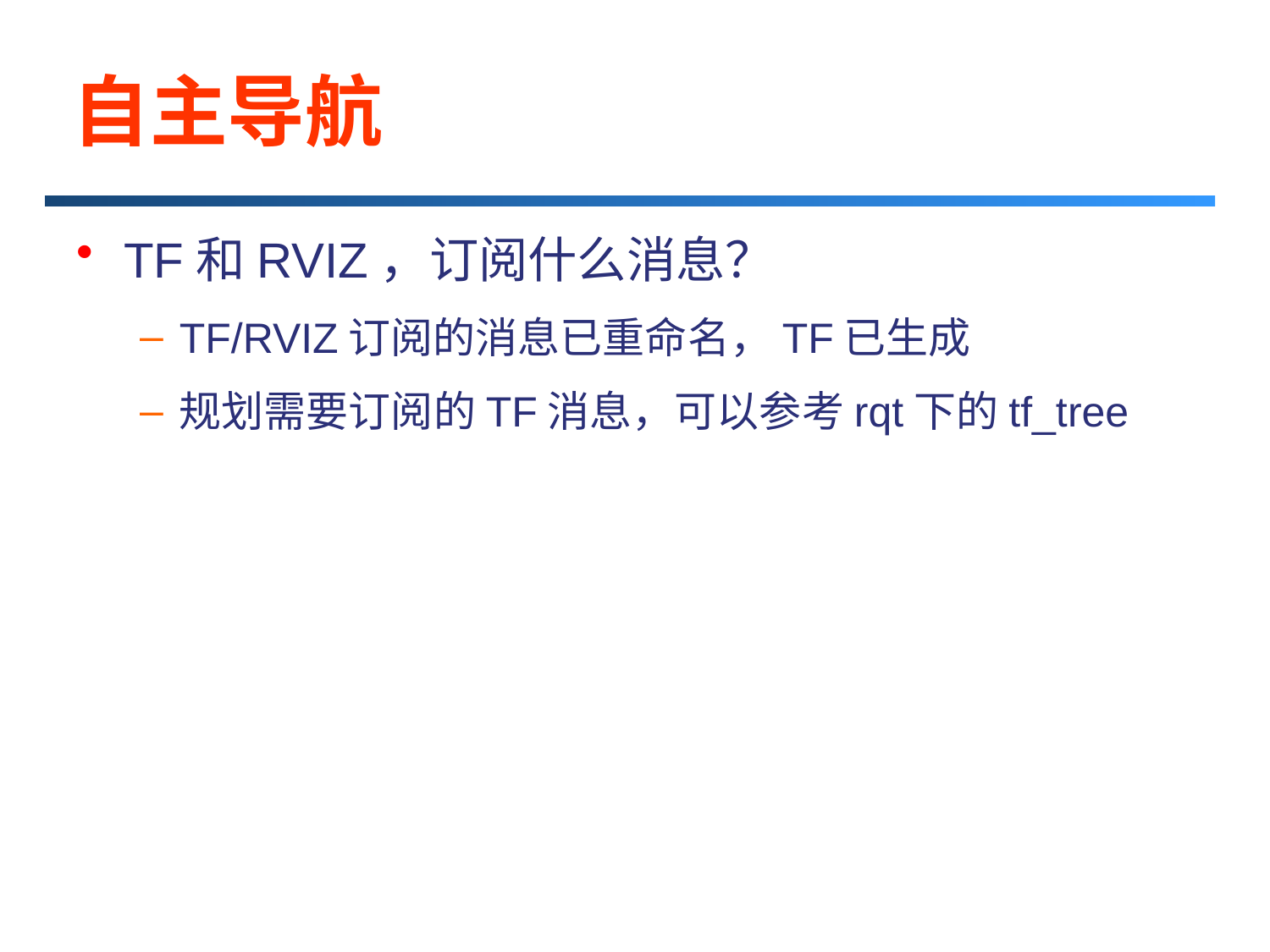

# 自主导航
TF和RVIZ，订阅什么消息？
TF/RVIZ订阅的消息已重命名，TF已生成
规划需要订阅的TF消息，可以参考rqt下的tf_tree